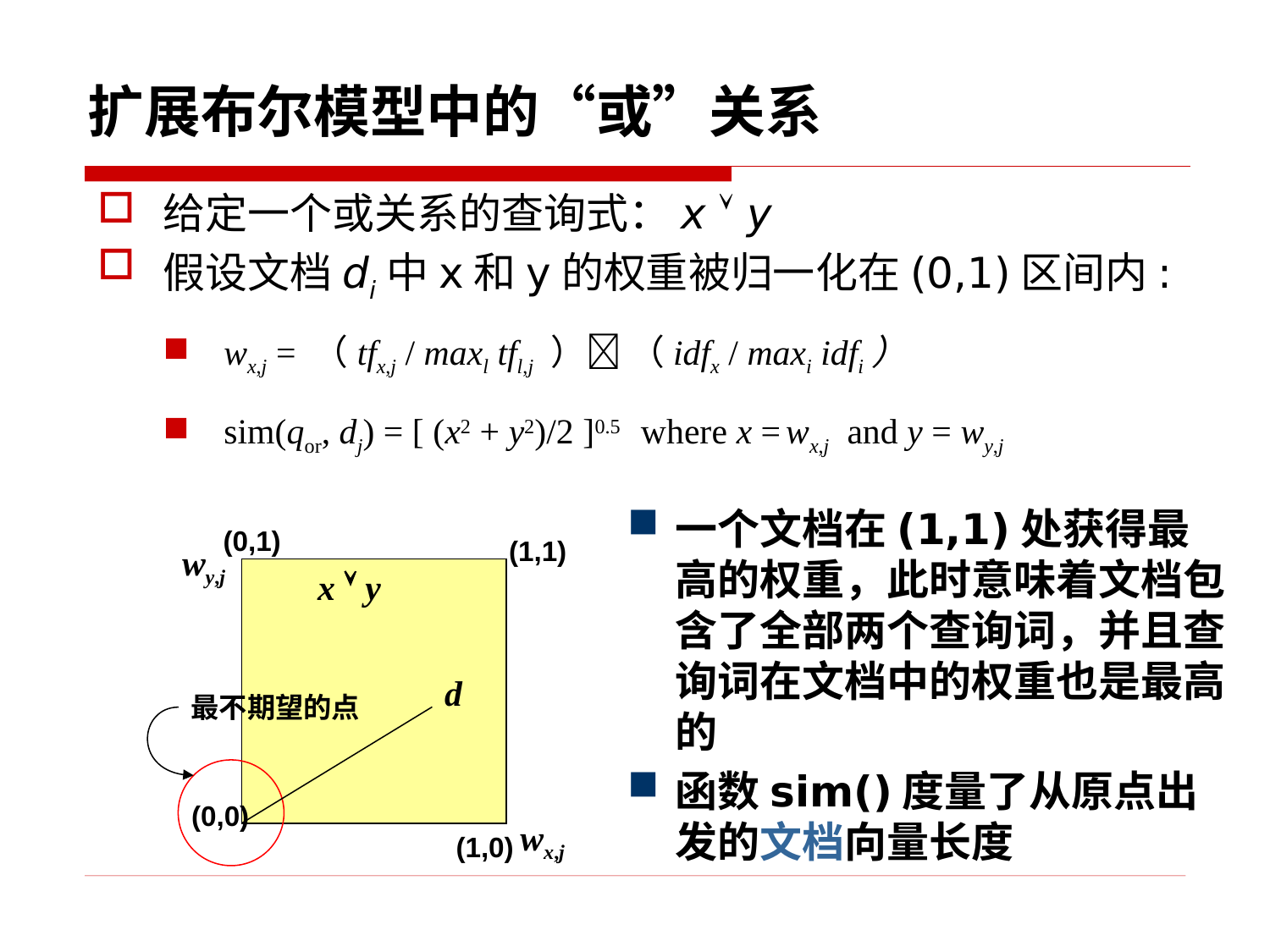

# 扩展布尔模型中的“或”关系
给定一个或关系的查询式：x ∨ y
假设文档di中x和y的权重被归一化在(0,1)区间内:
wx,j = （tfx,j / maxl tfl,j ）× （idfx / maxi idfi）
sim(qor, dj) = [ (x2 + y2)/2 ]0.5    where x = wx,j  and y = wy,j
一个文档在(1,1)处获得最高的权重，此时意味着文档包含了全部两个查询词，并且查询词在文档中的权重也是最高的
函数sim()度量了从原点出发的文档向量长度

(0,1)
(1,1)
wy,j

x ∨ y
d
最不期望的点

(0,0)
wx,j
(1,0)